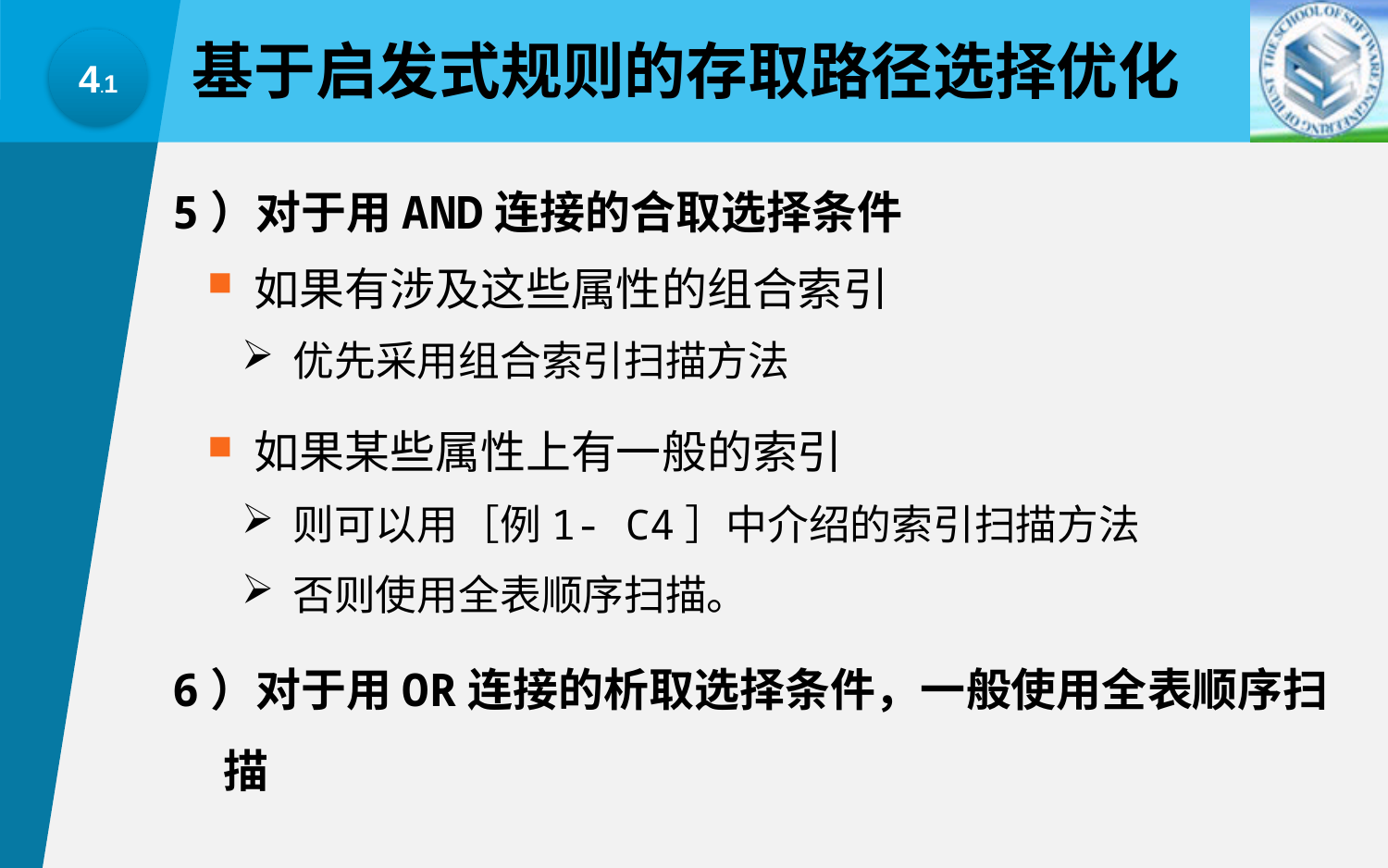

基于启发式规则的存取路径选择优化
4.1
5）对于用AND连接的合取选择条件
 如果有涉及这些属性的组合索引
 优先采用组合索引扫描方法
 如果某些属性上有一般的索引
 则可以用［例1- C4］中介绍的索引扫描方法
 否则使用全表顺序扫描。
6）对于用OR连接的析取选择条件，一般使用全表顺序扫描